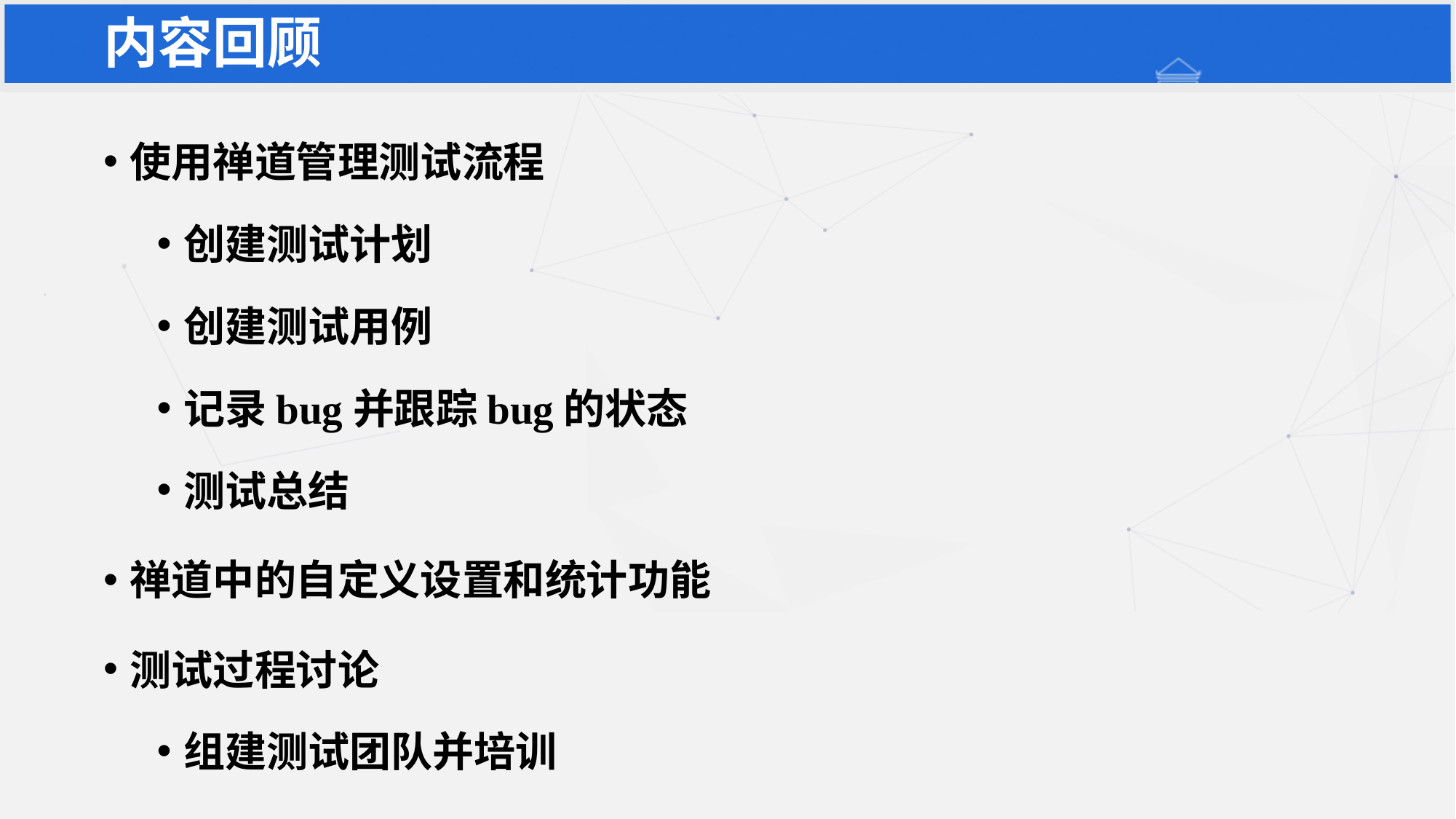

内容回顾
使用禅道管理测试流程
创建测试计划
创建测试用例
记录bug并跟踪bug的状态
测试总结
禅道中的自定义设置和统计功能
测试过程讨论
组建测试团队并培训